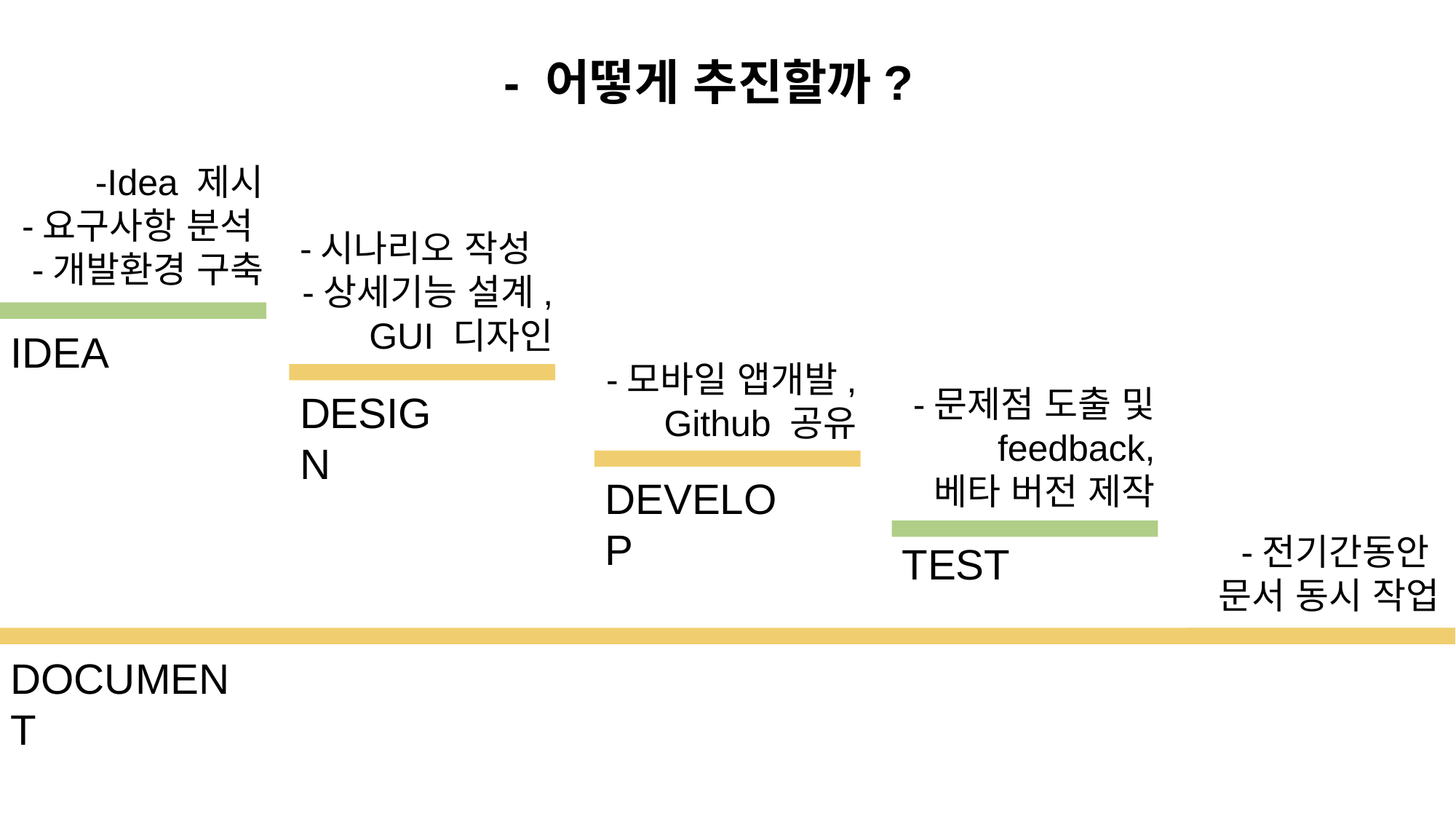

- 어떻게 추진할까?
-Idea 제시
-요구사항 분석
-개발환경 구축
-시나리오 작성
-상세기능 설계, GUI 디자인

IDEA
-모바일 앱개발, Github 공유

-문제점 도출 및 feedback,
베타 버전 제작
DESIGN

DEVELOP

-전기간동안
문서 동시 작업
TEST

DOCUMENT